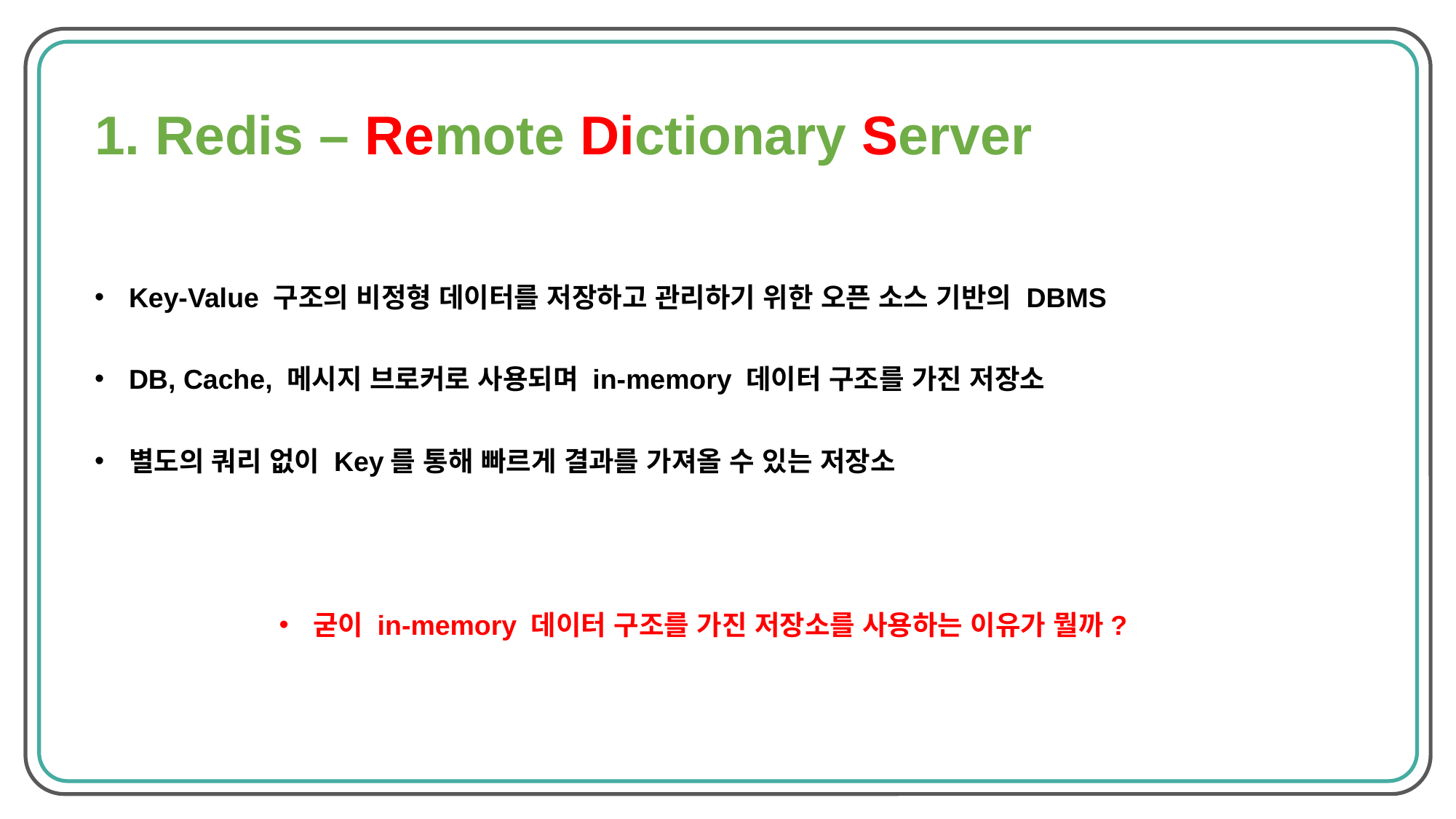

1. Redis – Remote Dictionary Server
Key-Value 구조의 비정형 데이터를 저장하고 관리하기 위한 오픈 소스 기반의 DBMS
DB, Cache, 메시지 브로커로 사용되며 in-memory 데이터 구조를 가진 저장소
별도의 쿼리 없이 Key를 통해 빠르게 결과를 가져올 수 있는 저장소

굳이 in-memory 데이터 구조를 가진 저장소를 사용하는 이유가 뭘까?